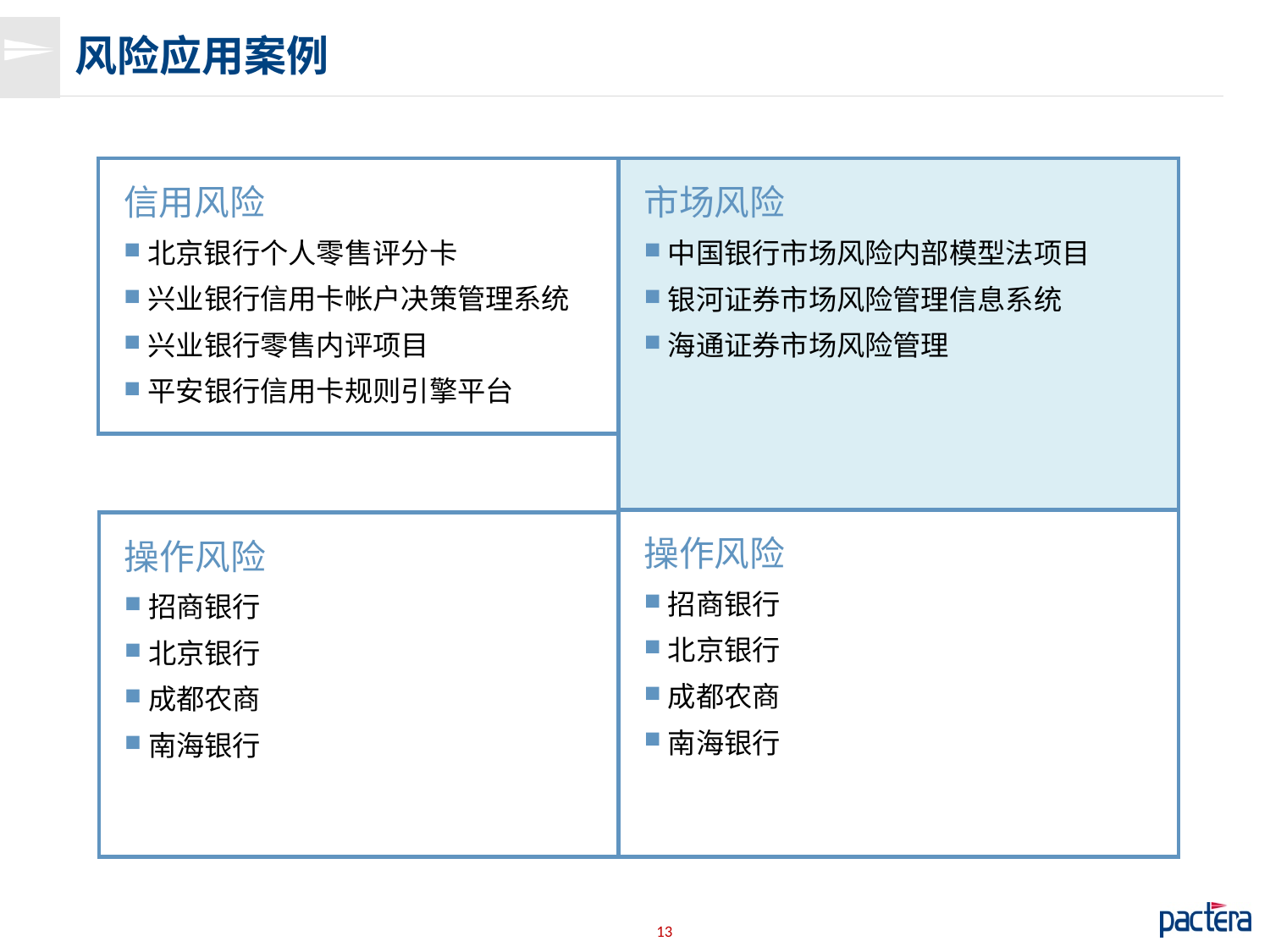

# 风险应用案例
信用风险
北京银行个人零售评分卡
兴业银行信用卡帐户决策管理系统
兴业银行零售内评项目
平安银行信用卡规则引擎平台
市场风险
中国银行市场风险内部模型法项目
银河证券市场风险管理信息系统
海通证券市场风险管理
操作风险
招商银行
北京银行
成都农商
南海银行

操作风险
招商银行
北京银行
成都农商
南海银行

13